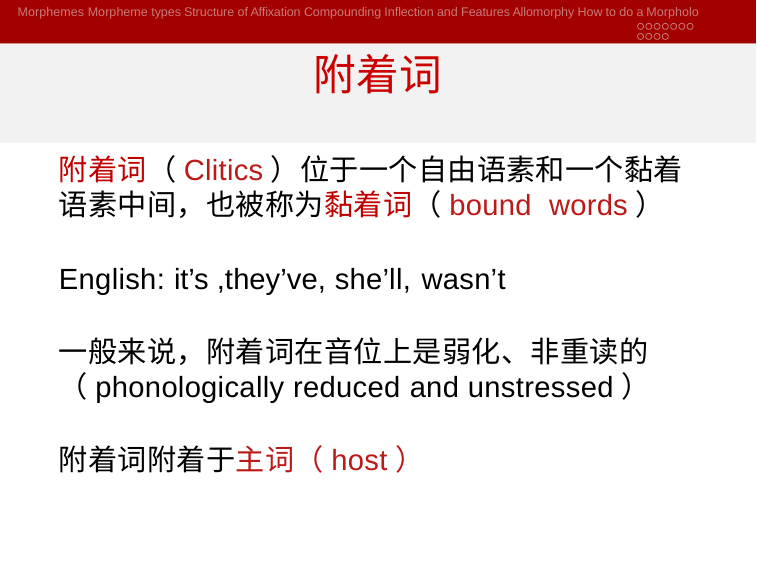

Morphemes Morpheme types Structure of Affixation Compounding Inflection and Features Allomorphy How to do a Morpholo
# 附着词
附着词（Clitics）位于一个自由语素和一个黏着语素中间，也被称为黏着词（bound  words）

English: it’s ,they’ve, she’ll, wasn’t

一般来说，附着词在音位上是弱化、非重读的（phonologically reduced and unstressed）

附着词附着于主词（host）